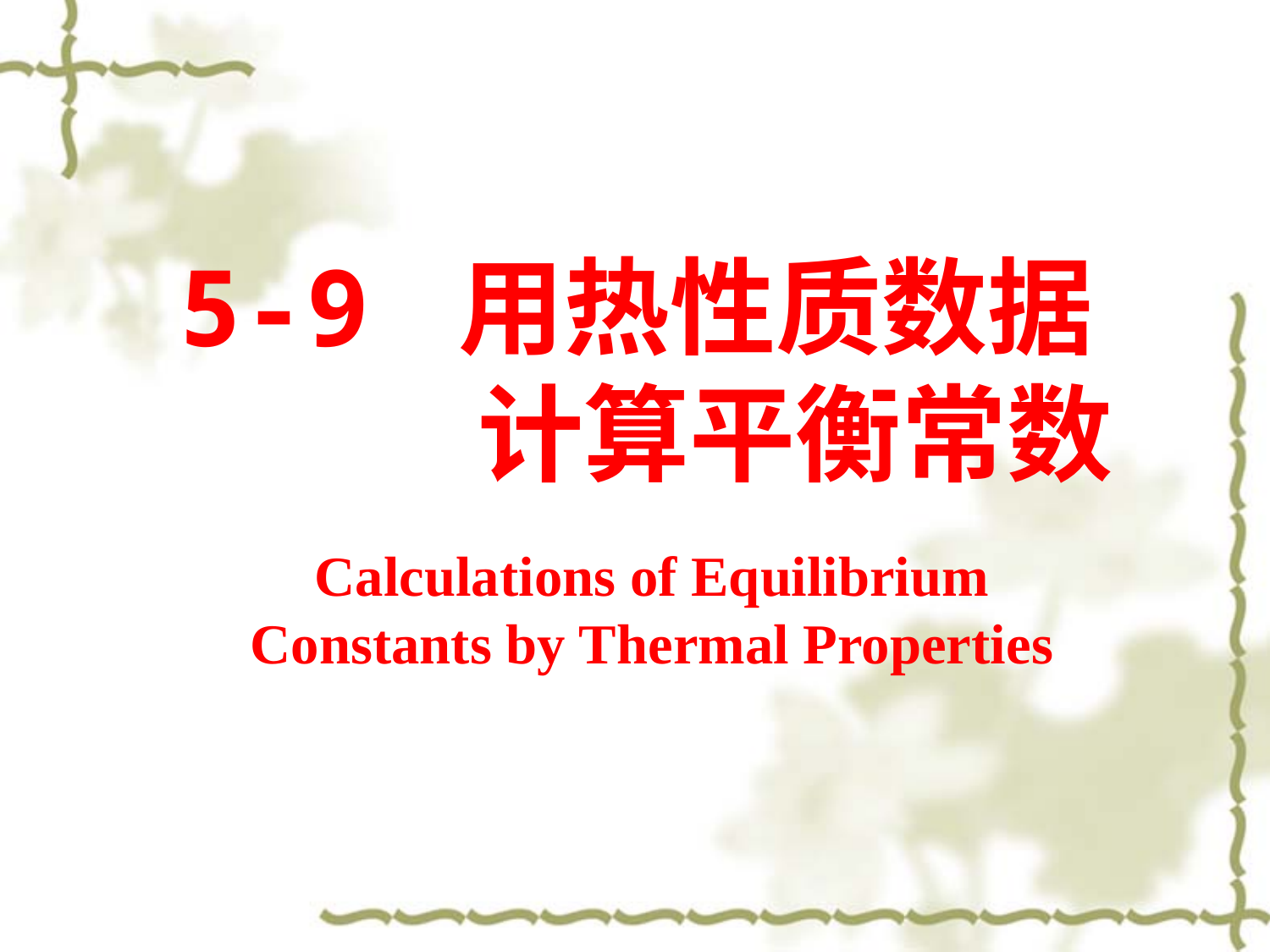

5-9 用热性质数据计算平衡常数
Calculations of Equilibrium Constants by Thermal Properties